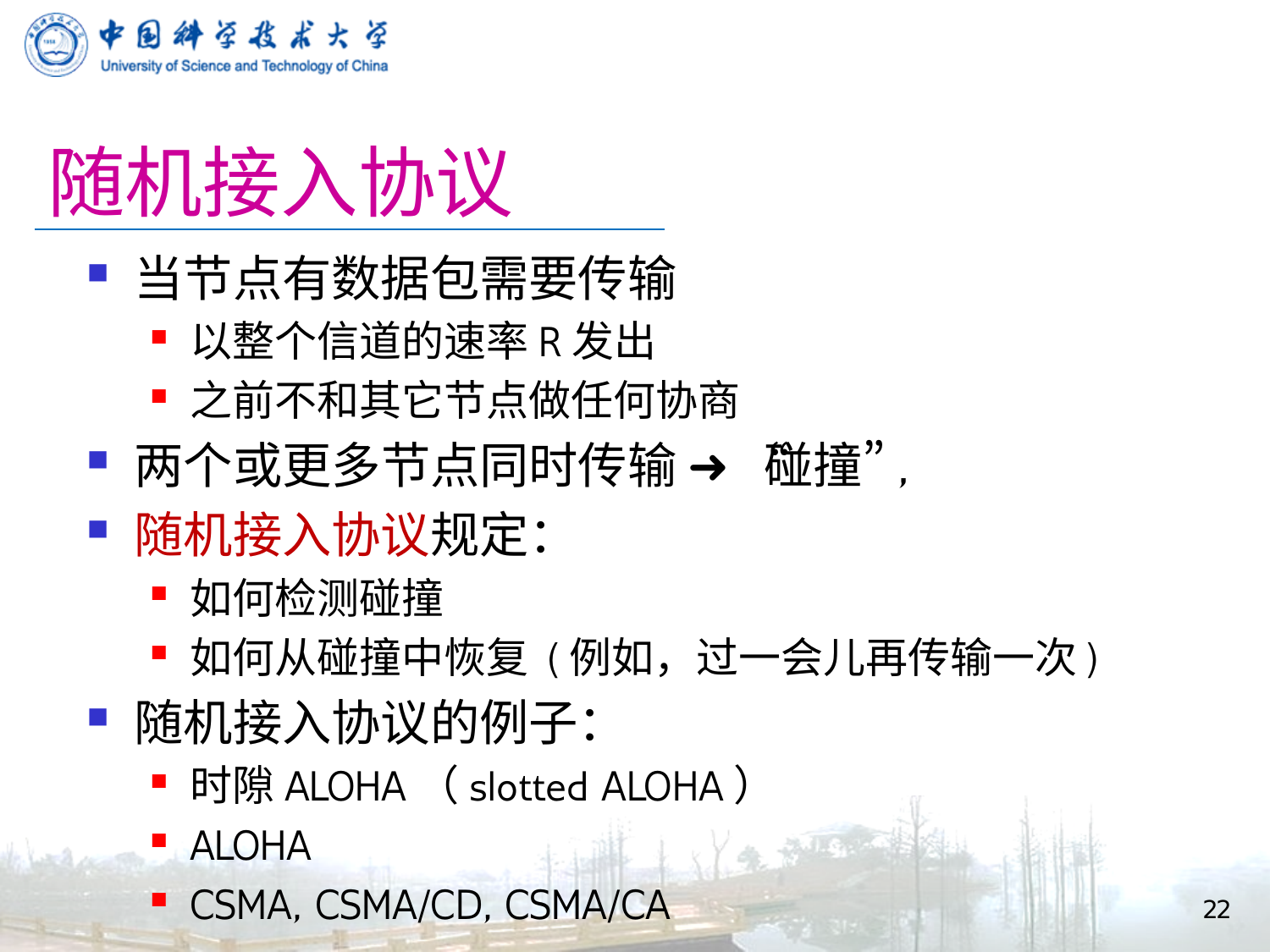

# 随机接入协议
当节点有数据包需要传输
以整个信道的速率R发出
之前不和其它节点做任何协商
两个或更多节点同时传输 ➜ “碰撞”,
随机接入协议规定：
如何检测碰撞
如何从碰撞中恢复 (例如，过一会儿再传输一次)
随机接入协议的例子：
时隙ALOHA（slotted ALOHA）
ALOHA
CSMA, CSMA/CD, CSMA/CA
22